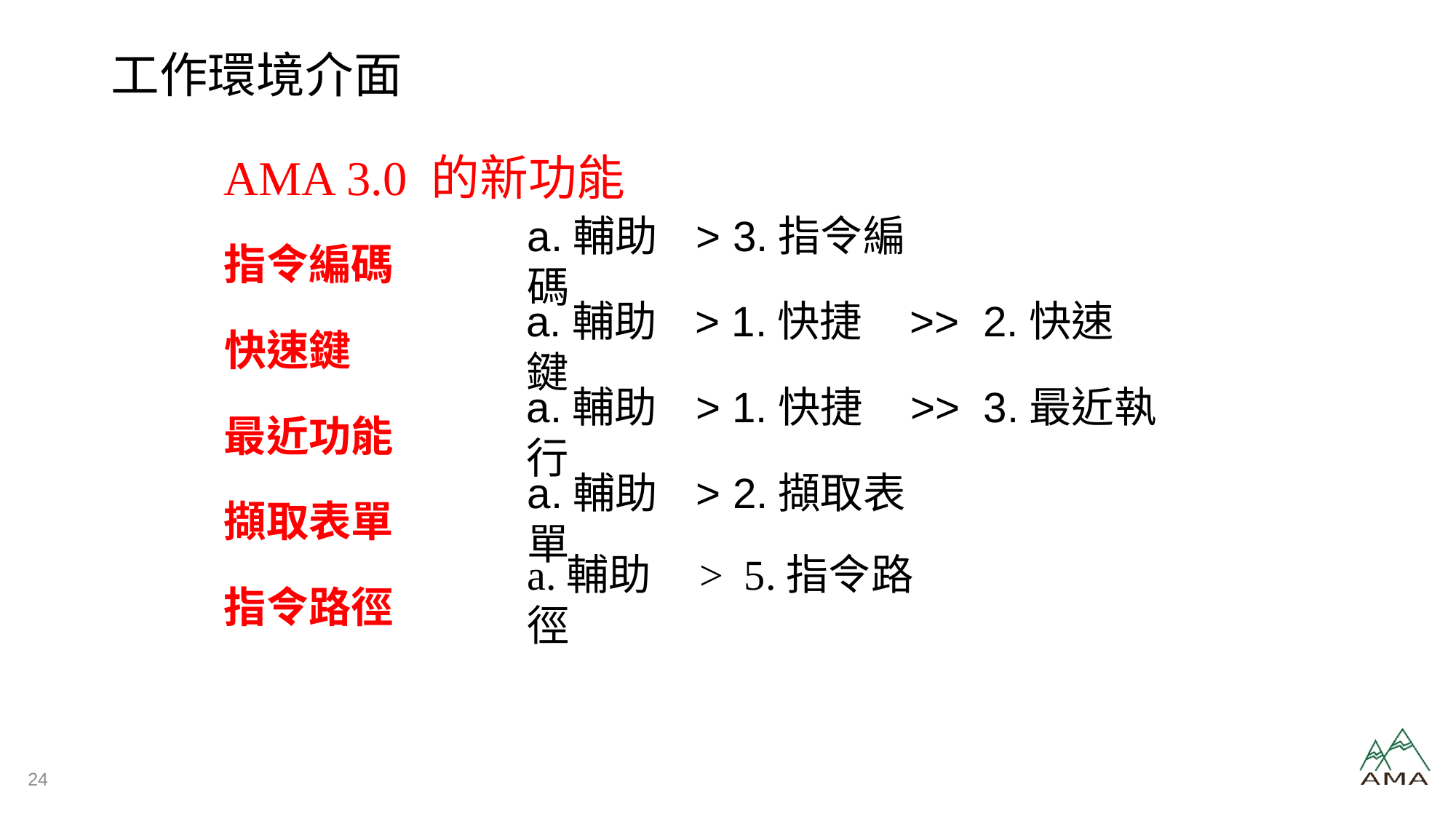

# 工作環境介面
AMA 3.0 的新功能
a.輔助   > 3.指令編碼
指令編碼
a.輔助   > 1.快捷    >>  2.快速鍵
快速鍵
a.輔助   > 1.快捷    >>  3.最近執行
最近功能
a.輔助   > 2.擷取表單
擷取表單
a.輔助    >  5.指令路徑
指令路徑
24